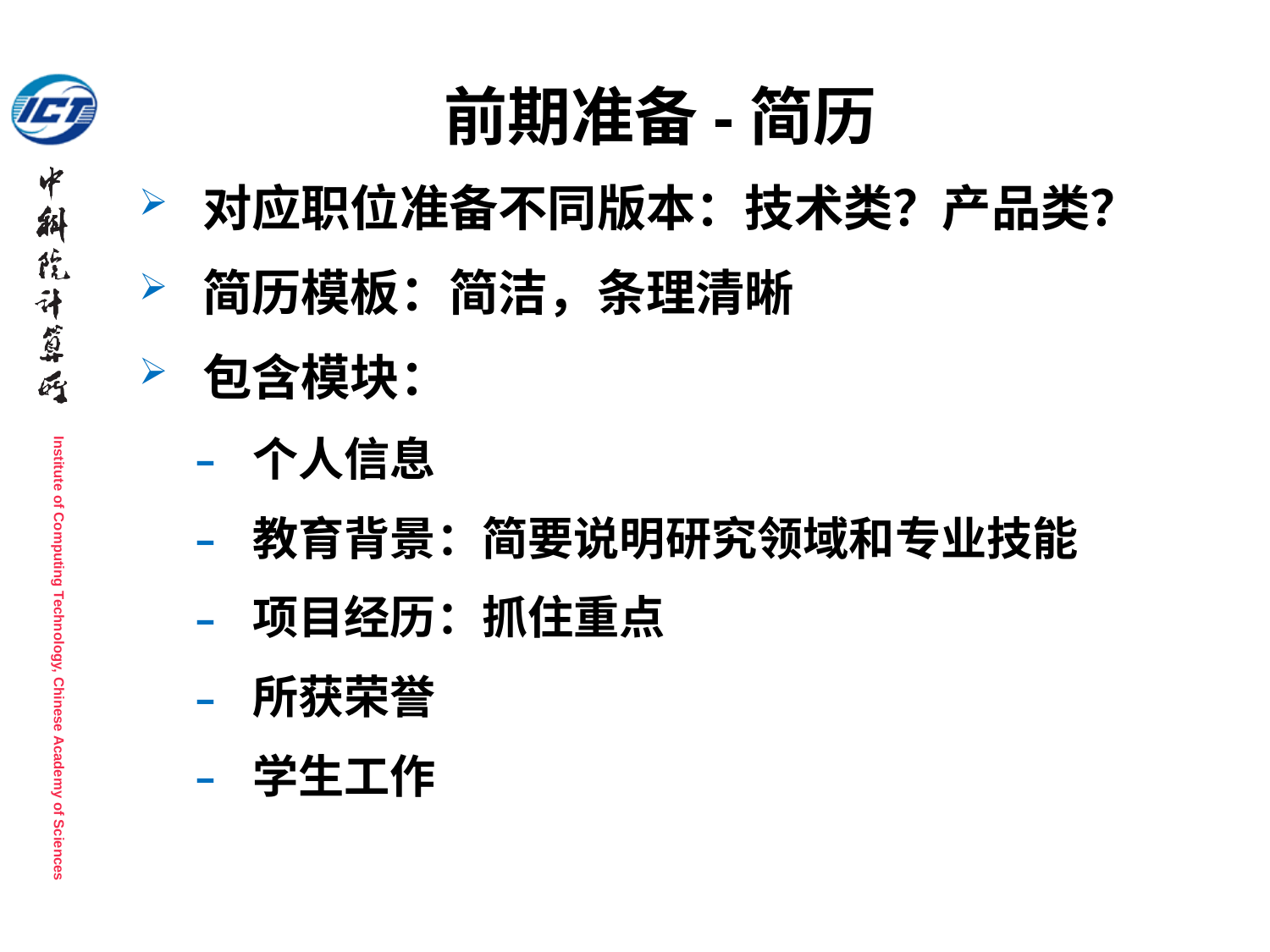

# 前期准备-简历
对应职位准备不同版本：技术类？产品类？
简历模板：简洁，条理清晰
包含模块：
个人信息
教育背景：简要说明研究领域和专业技能
项目经历：抓住重点
所获荣誉
学生工作